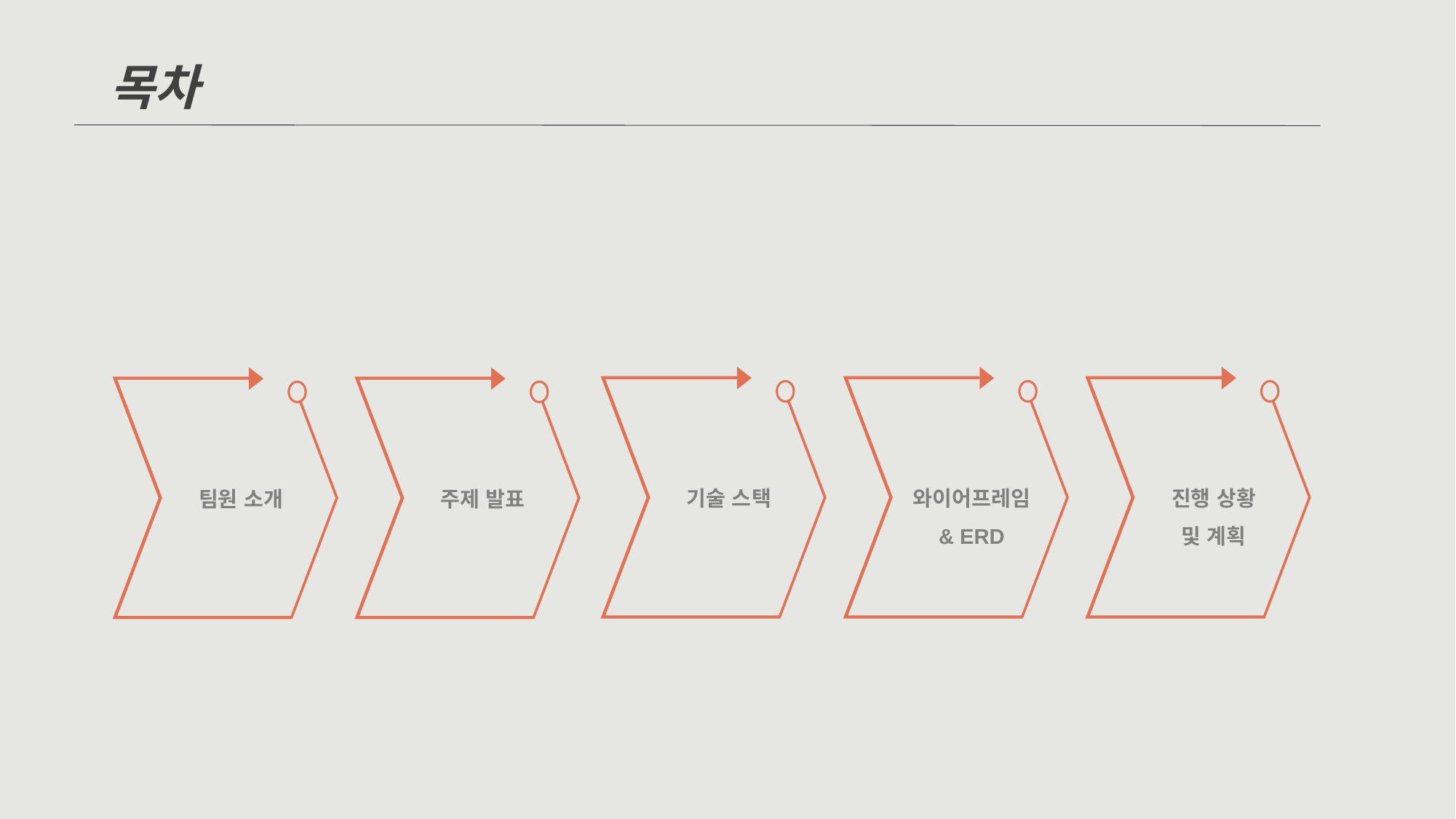

목차

기술 스택
와이어프레임
& ERD
진행 상황
및 계획
팀원 소개
주제 발표